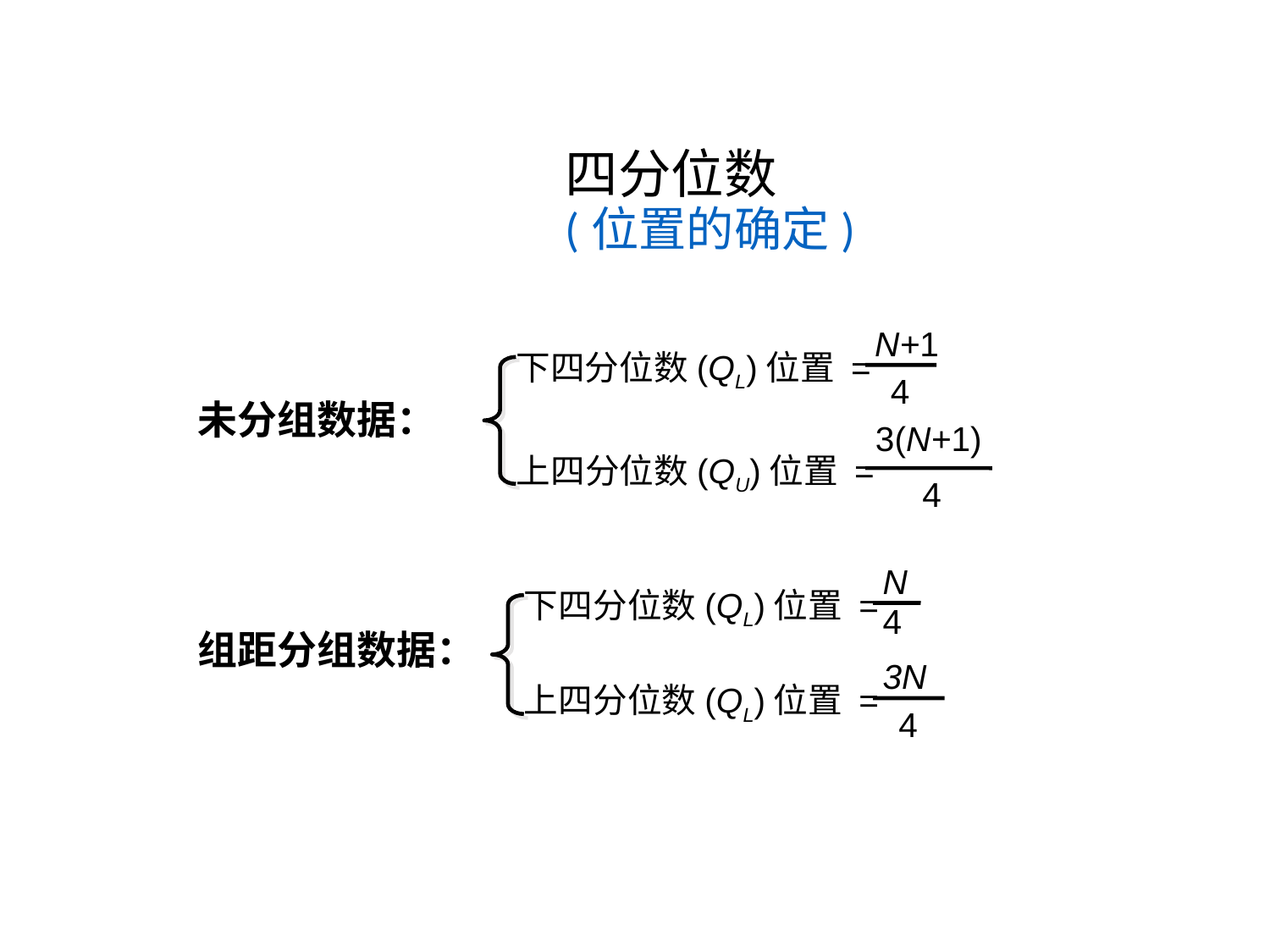

# 四分位数 (位置的确定)
N+1

4
下四分位数(QL)位置 =
3(N+1)

4
上四分位数(QU)位置 =

未分组数据：
N
4

下四分位数(QL)位置 =
3N

4
上四分位数(QL)位置 =

组距分组数据：